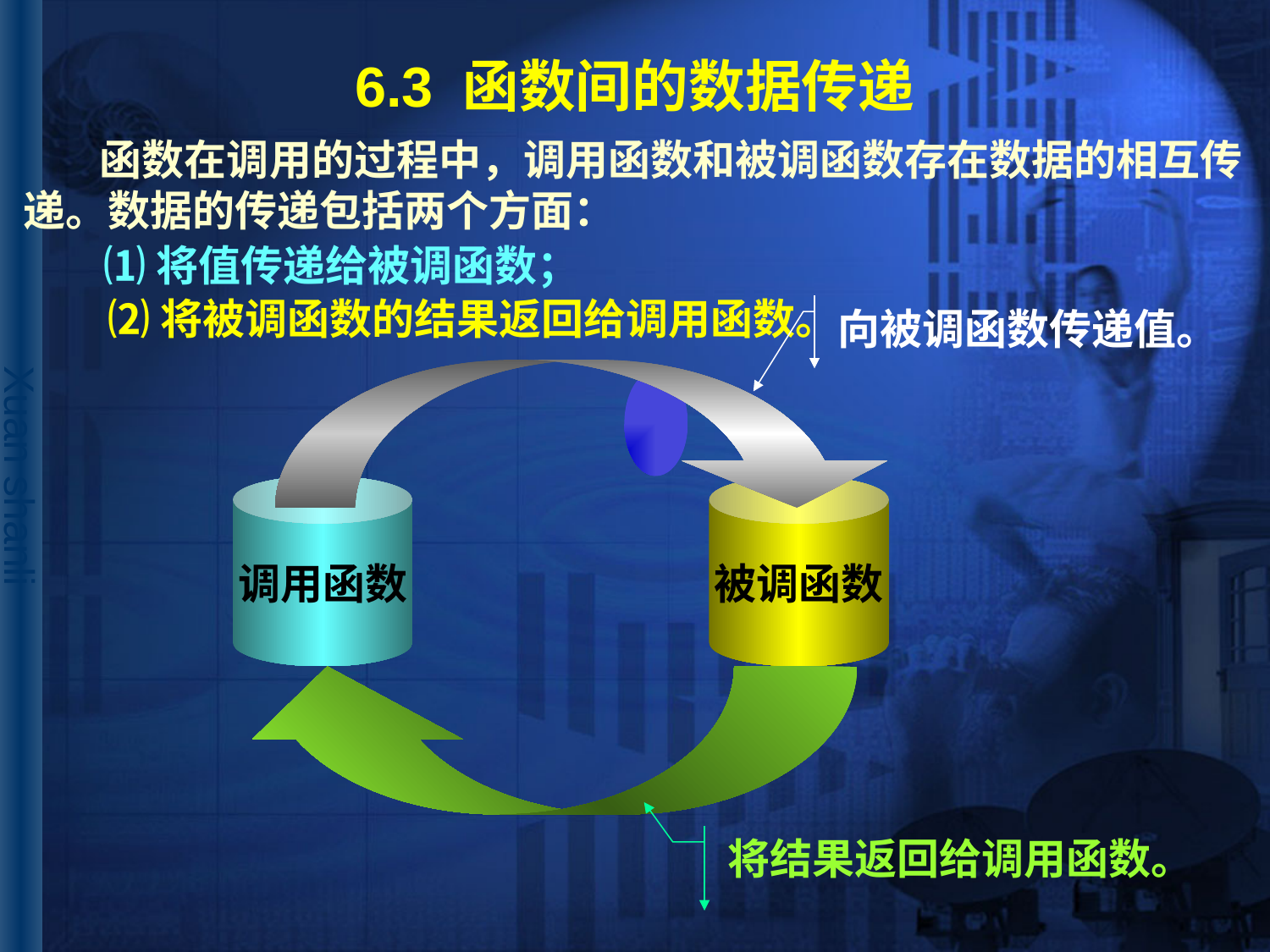

# 6.3 函数间的数据传递
       函数在调用的过程中，调用函数和被调函数存在数据的相互传
递。数据的传递包括两个方面：
⑴将值传递给被调函数；
⑵将被调函数的结果返回给调用函数。
向被调函数传递值。

调用函数
被调函数

将结果返回给调用函数。